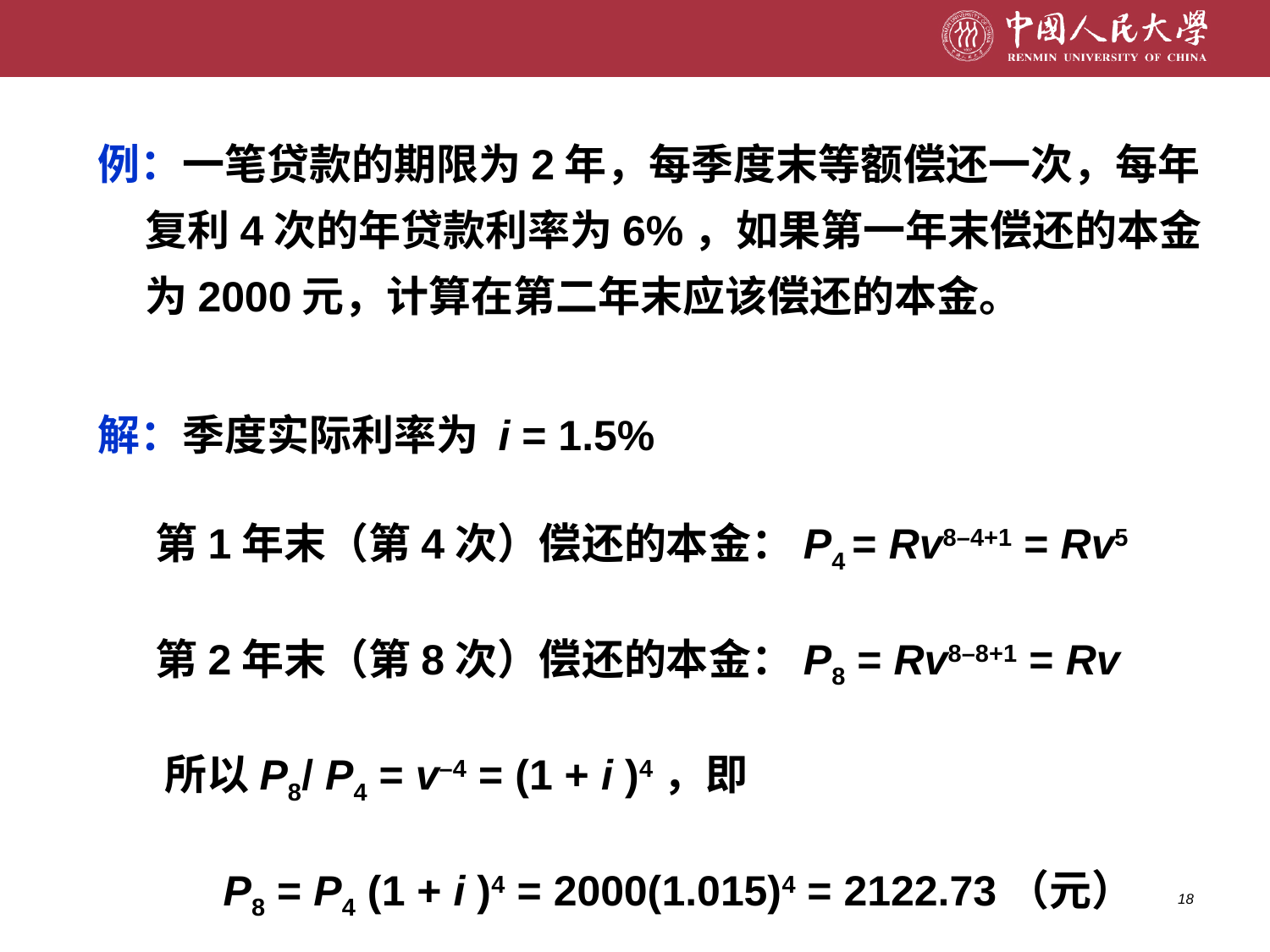

例：一笔贷款的期限为2年，每季度末等额偿还一次，每年复利4次的年贷款利率为6%，如果第一年末偿还的本金为2000元，计算在第二年末应该偿还的本金。

解：季度实际利率为 i = 1.5%
     第1年末（第4次）偿还的本金：P4 = Rv8–4+1 = Rv5
     第2年末（第8次）偿还的本金：P8 = Rv8–8+1 = Rv
      所以P8/ P4 = v–4 = (1 + i )4，即
    P8 = P4 (1 + i )4 = 2000(1.015)4 = 2122.73（元）
18